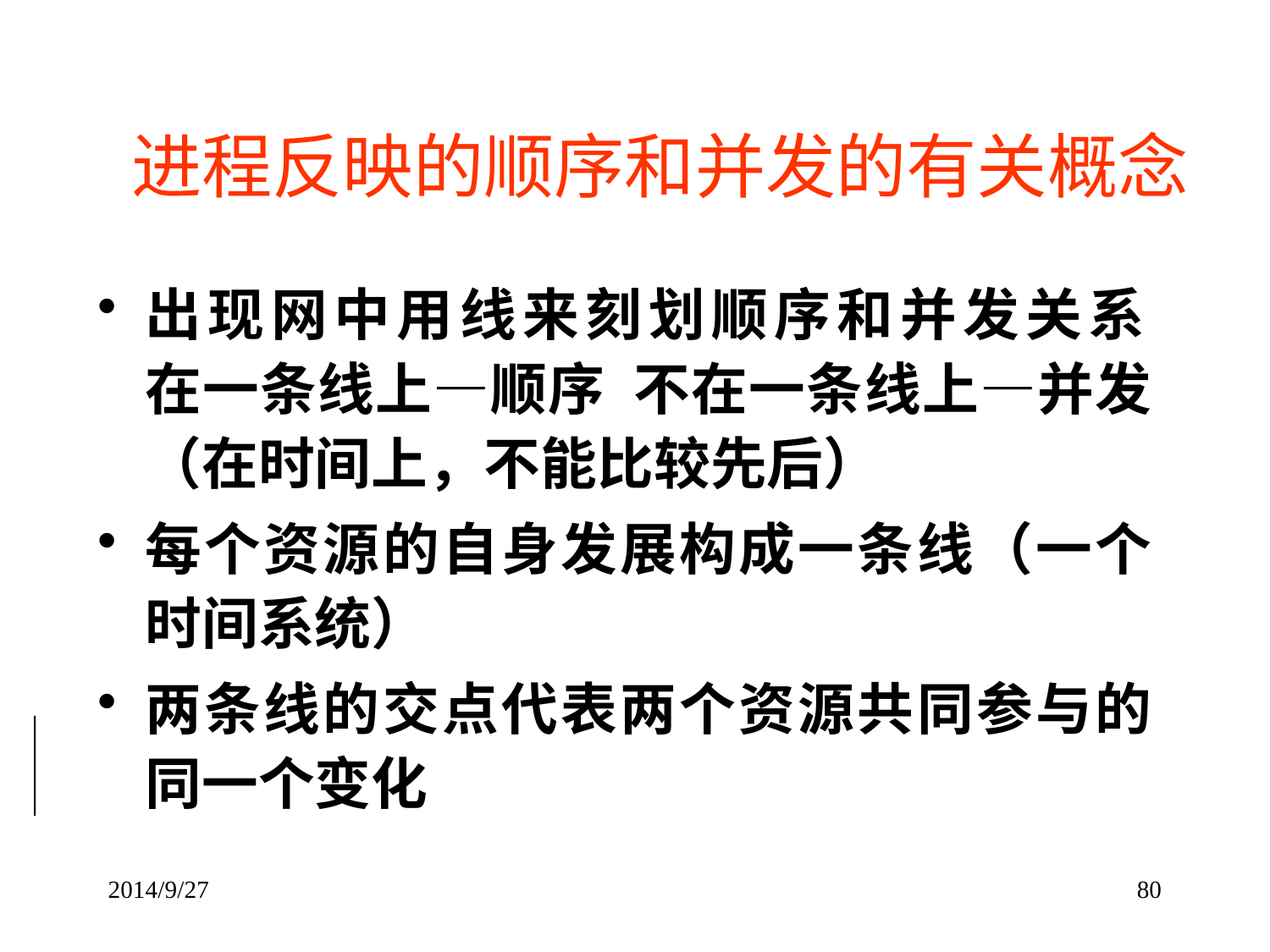

# 进程反映的顺序和并发的有关概念
出现网中用线来刻划顺序和并发关系
在一条线上—顺序  不在一条线上—并发（在时间上，不能比较先后）
每个资源的自身发展构成一条线（一个时间系统）
两条线的交点代表两个资源共同参与的同一个变化

2014/9/27
80